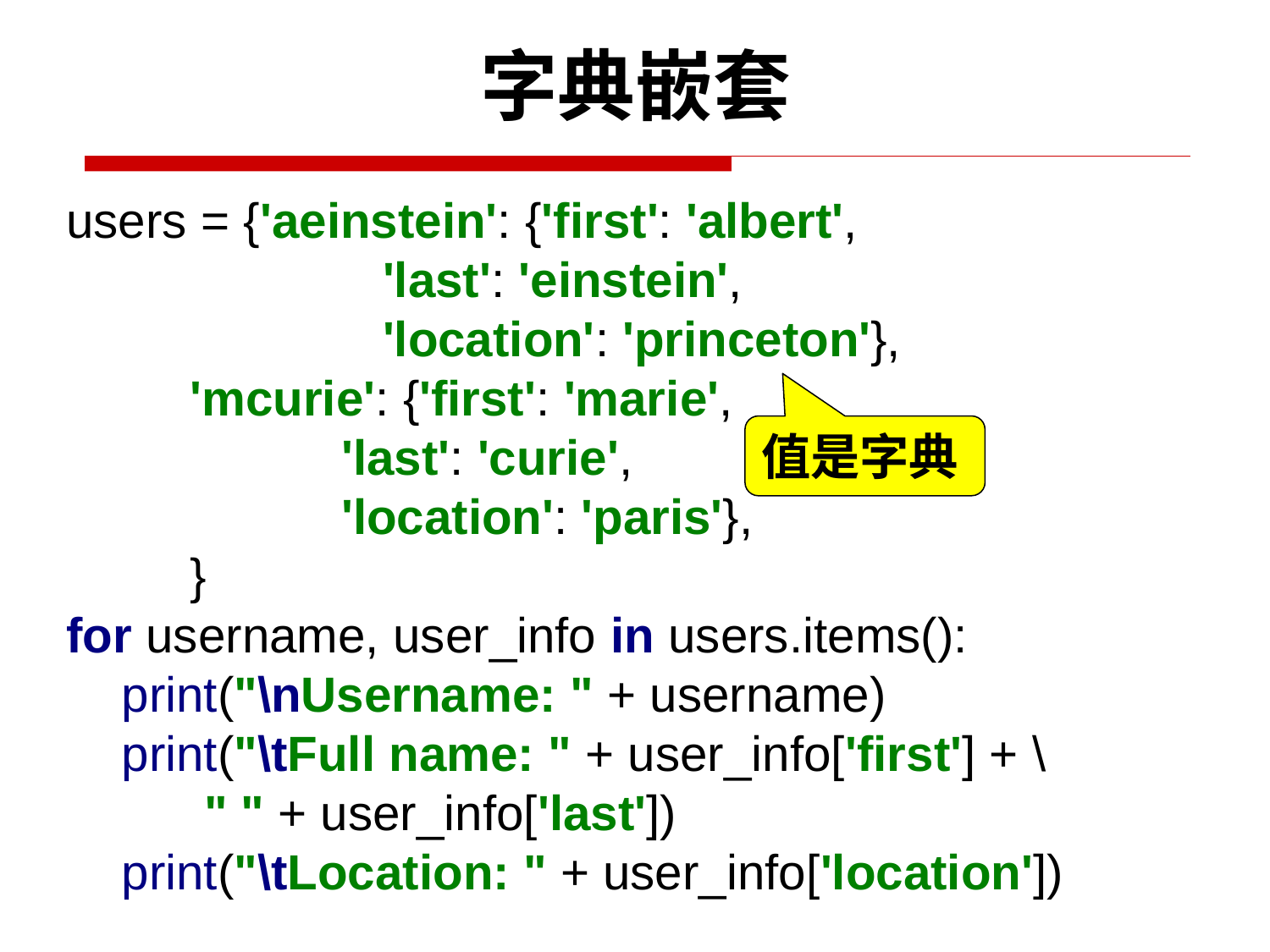

# 字典嵌套
users = {'aeinstein': {'first': 'albert',
                       'last': 'einstein',
                       'location': 'princeton'},
         'mcurie': {'first': 'marie',
                    'last': 'curie',
                    'location': 'paris'},
         }
for username, user_info in users.items():
    print("\nUsername: " + username)
    print("\tFull name: " + user_info['first'] + \
          " " + user_info['last'])
    print("\tLocation: " + user_info['location'])
值是字典
38